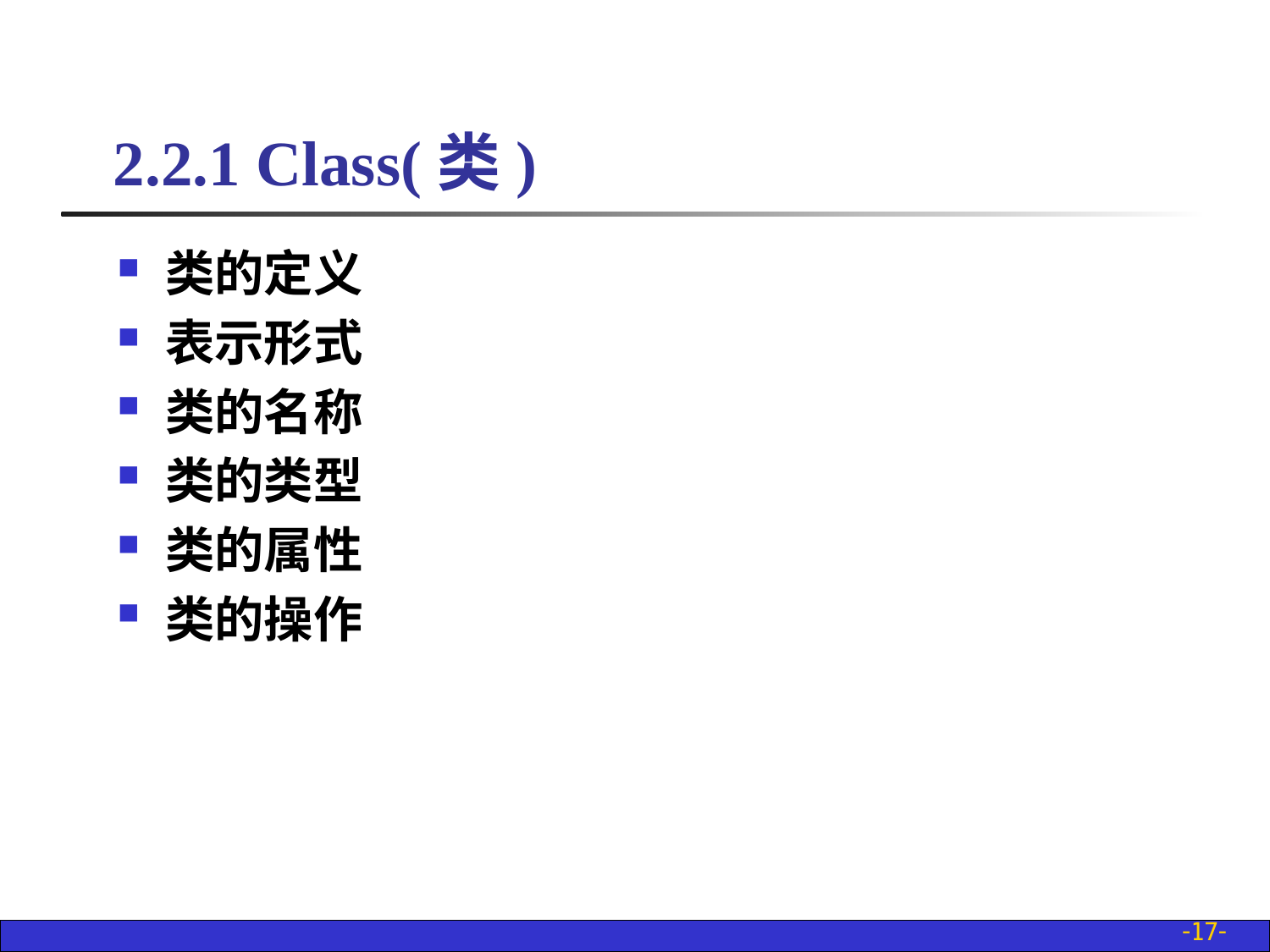

2.2.1 Class(类)
类的定义
表示形式
类的名称
类的类型
类的属性
类的操作

-17-